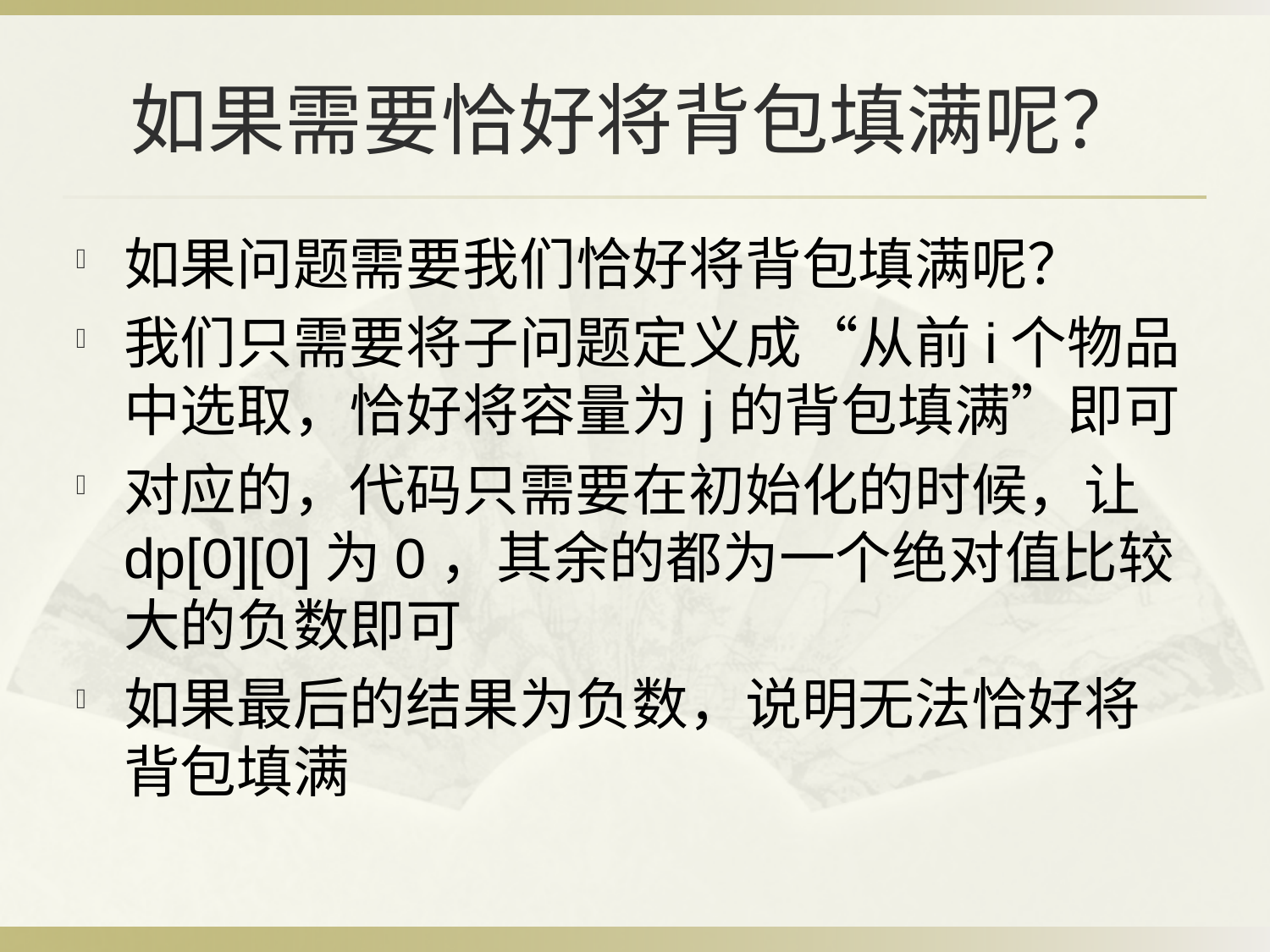

# 如果需要恰好将背包填满呢？
如果问题需要我们恰好将背包填满呢？
我们只需要将子问题定义成“从前i个物品中选取，恰好将容量为j的背包填满”即可
对应的，代码只需要在初始化的时候，让dp[0][0]为0，其余的都为一个绝对值比较大的负数即可
如果最后的结果为负数，说明无法恰好将背包填满